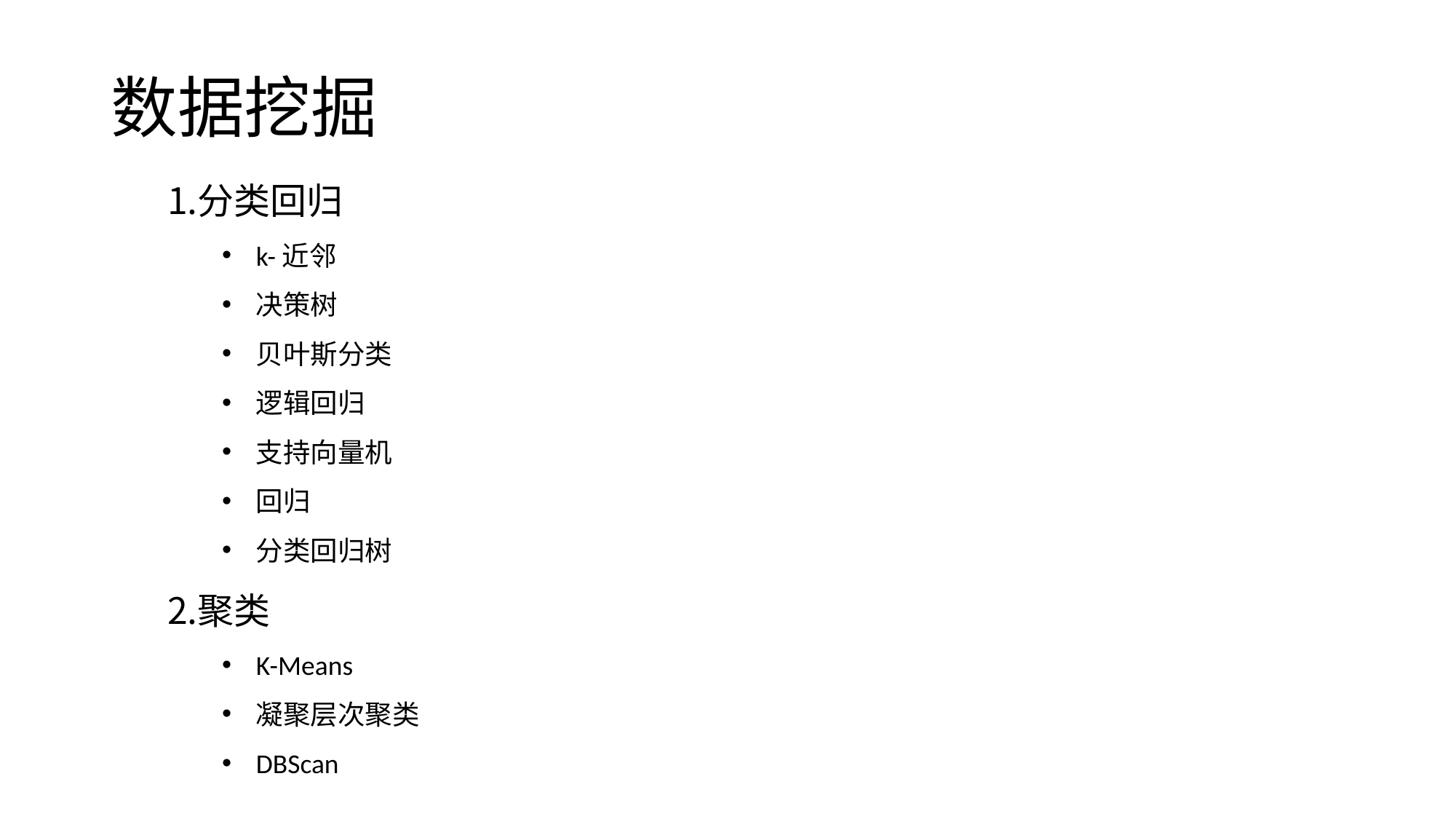

# 数据挖掘
分类回归
k-近邻
决策树
贝叶斯分类
逻辑回归
支持向量机
回归
分类回归树
聚类
K-Means
凝聚层次聚类
DBScan